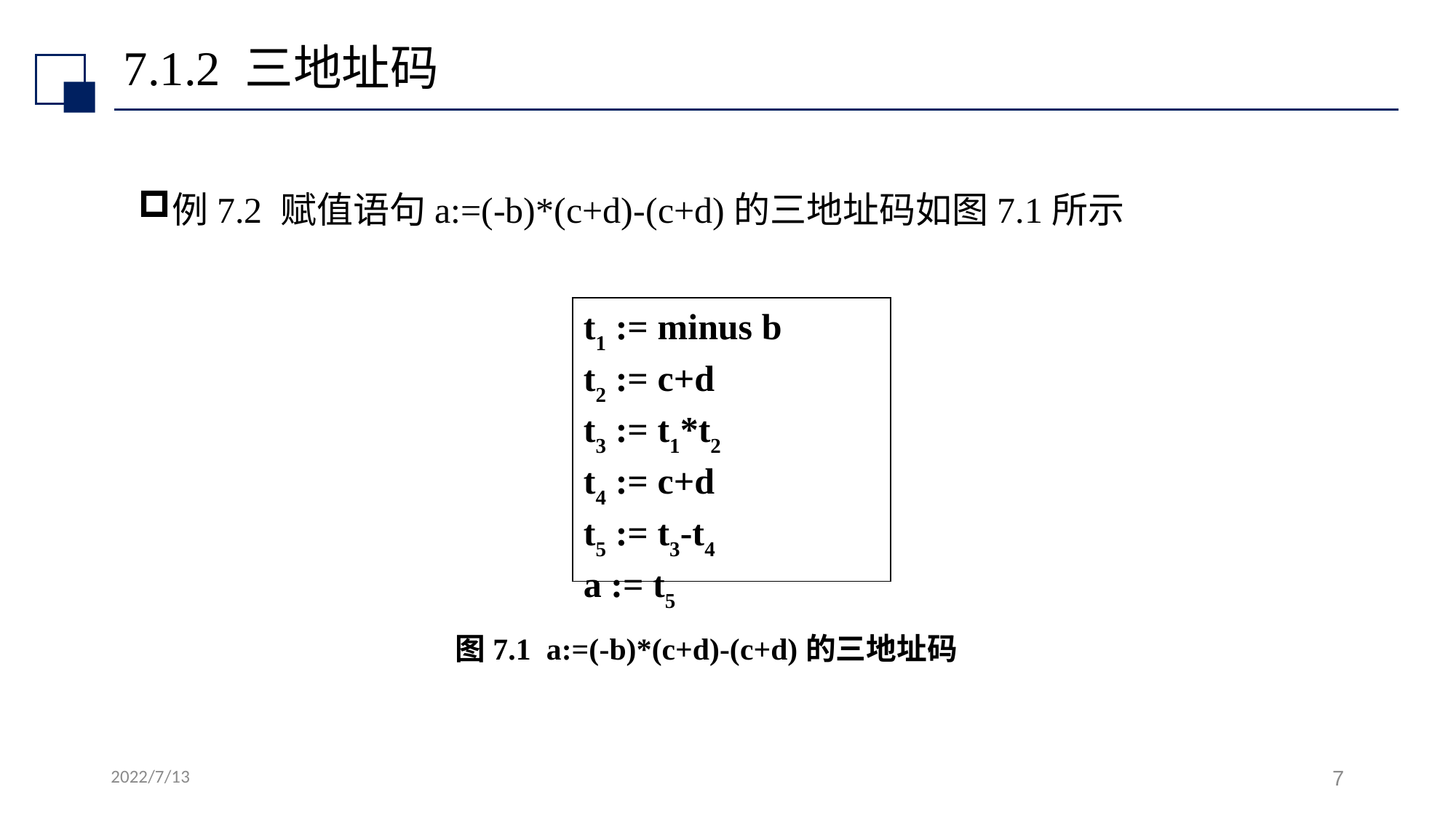

# 7.1.2 三地址码
例7.2 赋值语句a:=(-b)*(c+d)-(c+d)的三地址码如图7.1所示
t1 := minus b
t2 := c+d
t3 := t1*t2
t4 := c+d
t5 := t3-t4
a := t5
图7.1  a:=(-b)*(c+d)-(c+d)的三地址码
2022/7/13
7